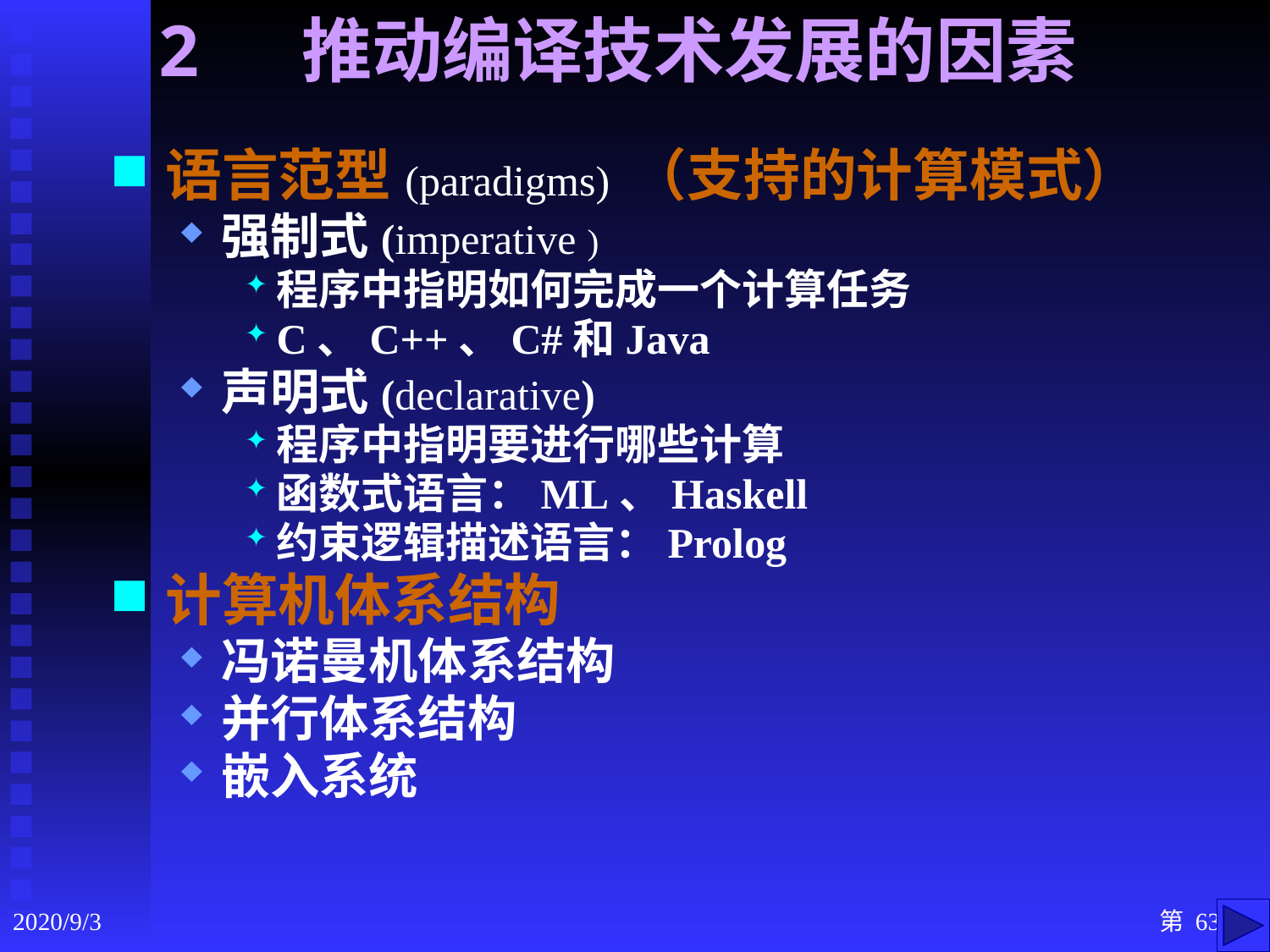

2  推动编译技术发展的因素
语言范型(paradigms) （支持的计算模式）
强制式(imperative )
程序中指明如何完成一个计算任务
C、C++、C#和Java
声明式(declarative)
程序中指明要进行哪些计算
函数式语言：ML、Haskell
约束逻辑描述语言：Prolog
计算机体系结构
冯诺曼机体系结构
并行体系结构
嵌入系统
2020/9/3
第 63 页